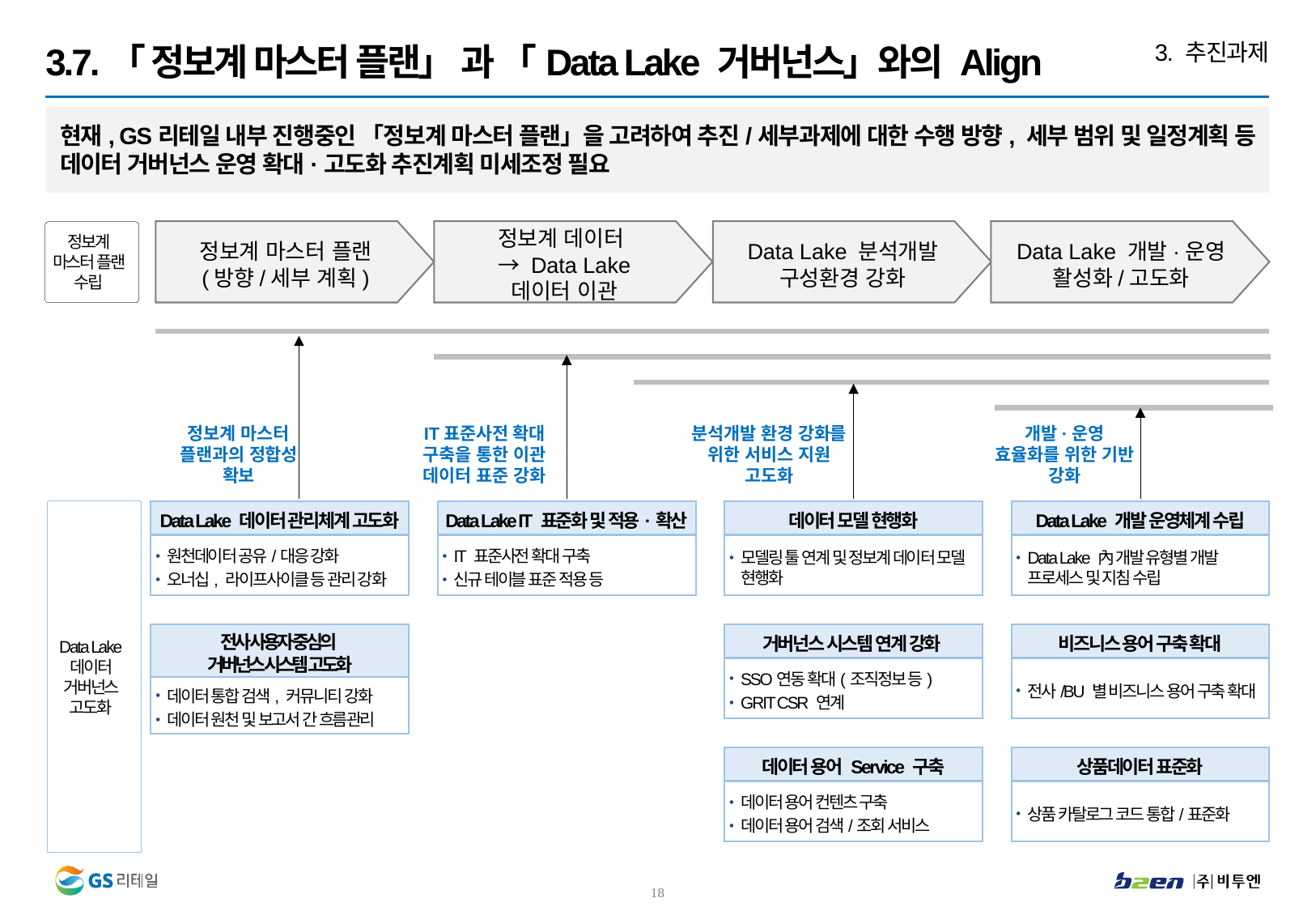

3. 추진과제
3.7.「 정보계 마스터 플랜」 과 「Data Lake 거버넌스」와의 Align
현재, GS리테일 내부 진행중인 「정보계 마스터 플랜」을 고려하여 추진/세부과제에 대한 수행 방향, 세부 범위 및 일정계획 등 데이터 거버넌스 운영 확대·고도화 추진계획 미세조정 필요
정보계 마스터 플랜
(방향/세부 계획)
정보계 데이터
→ Data Lake
데이터 이관
Data Lake 분석개발
구성환경 강화
Data Lake 개발·운영 활성화/고도화
정보계 마스터 플랜 수립
정보계 마스터 플랜과의 정합성 확보
IT표준사전 확대 구축을 통한 이관 데이터 표준 강화
분석개발 환경 강화를 위한 서비스 지원 고도화
개발·운영 효율화를 위한 기반 강화
Data Lake
데이터 거버넌스 고도화
Data Lake 데이터 관리체계 고도화
원천데이터 공유/대응 강화
오너십, 라이프사이클 등 관리 강화
Data Lake IT 표준화 및 적용·확산
IT 표준사전 확대 구축
신규 테이블 표준 적용 등
데이터 모델 현행화
모델링 툴 연계 및 정보계 데이터 모델 현행화
Data Lake 개발 운영체계 수립
Data Lake 內 개발 유형별 개발 프로세스 및 지침 수립
거버넌스 시스템 연계 강화
SSO연동 확대(조직정보 등)
GRIT CSR 연계
비즈니스 용어 구축 확대
전사/BU 별 비즈니스 용어 구축 확대
전사 사용자 중심의
거버넌스 시스템 고도화
데이터 통합 검색, 커뮤니티 강화
데이터 원천 및 보고서 간 흐름관리
데이터 용어 Service 구축
데이터 용어 컨텐츠 구축
데이터 용어 검색/조회 서비스
상품데이터 표준화
상품 카탈로그 코드 통합/표준화
18